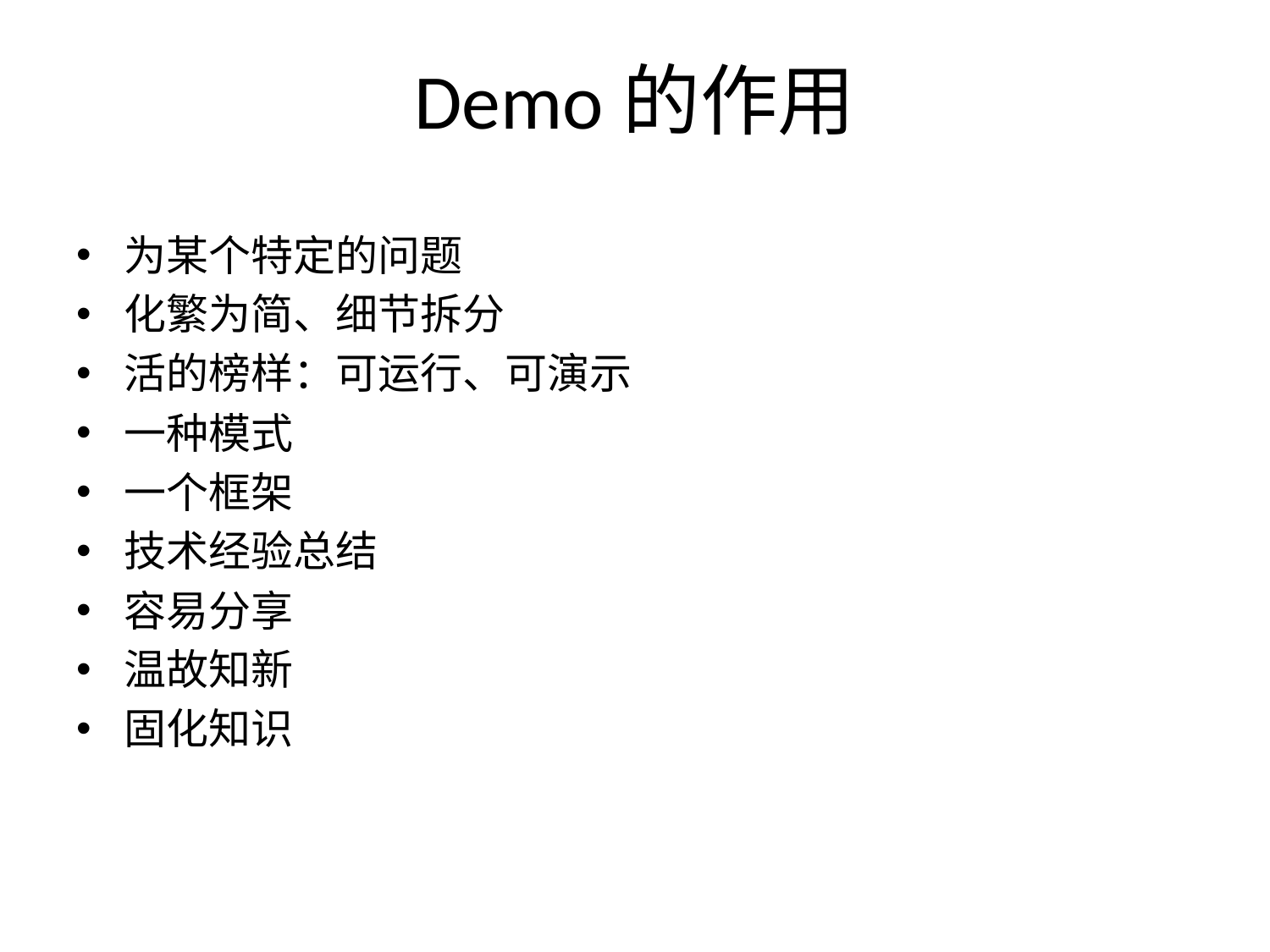

# Demo的作用
为某个特定的问题
化繁为简、细节拆分
活的榜样：可运行、可演示
一种模式
一个框架
技术经验总结
容易分享
温故知新
固化知识